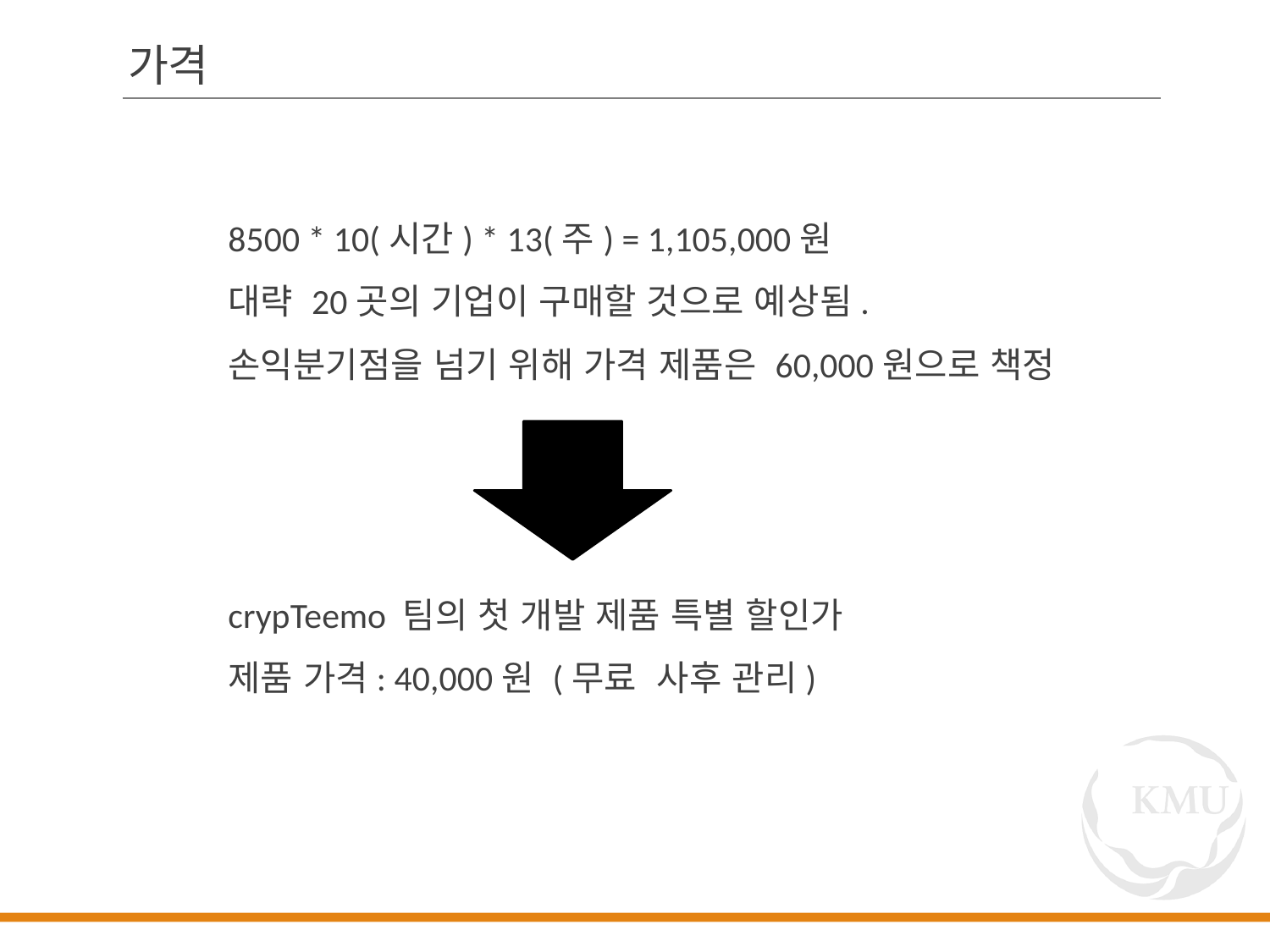

# 가격
8500 * 10(시간) * 13(주) = 1,105,000원
대략 20곳의 기업이 구매할 것으로 예상됨.
손익분기점을 넘기 위해 가격 제품은 60,000원으로 책정

crypTeemo 팀의 첫 개발 제품 특별 할인가
제품 가격: 40,000원 (무료  사후 관리)